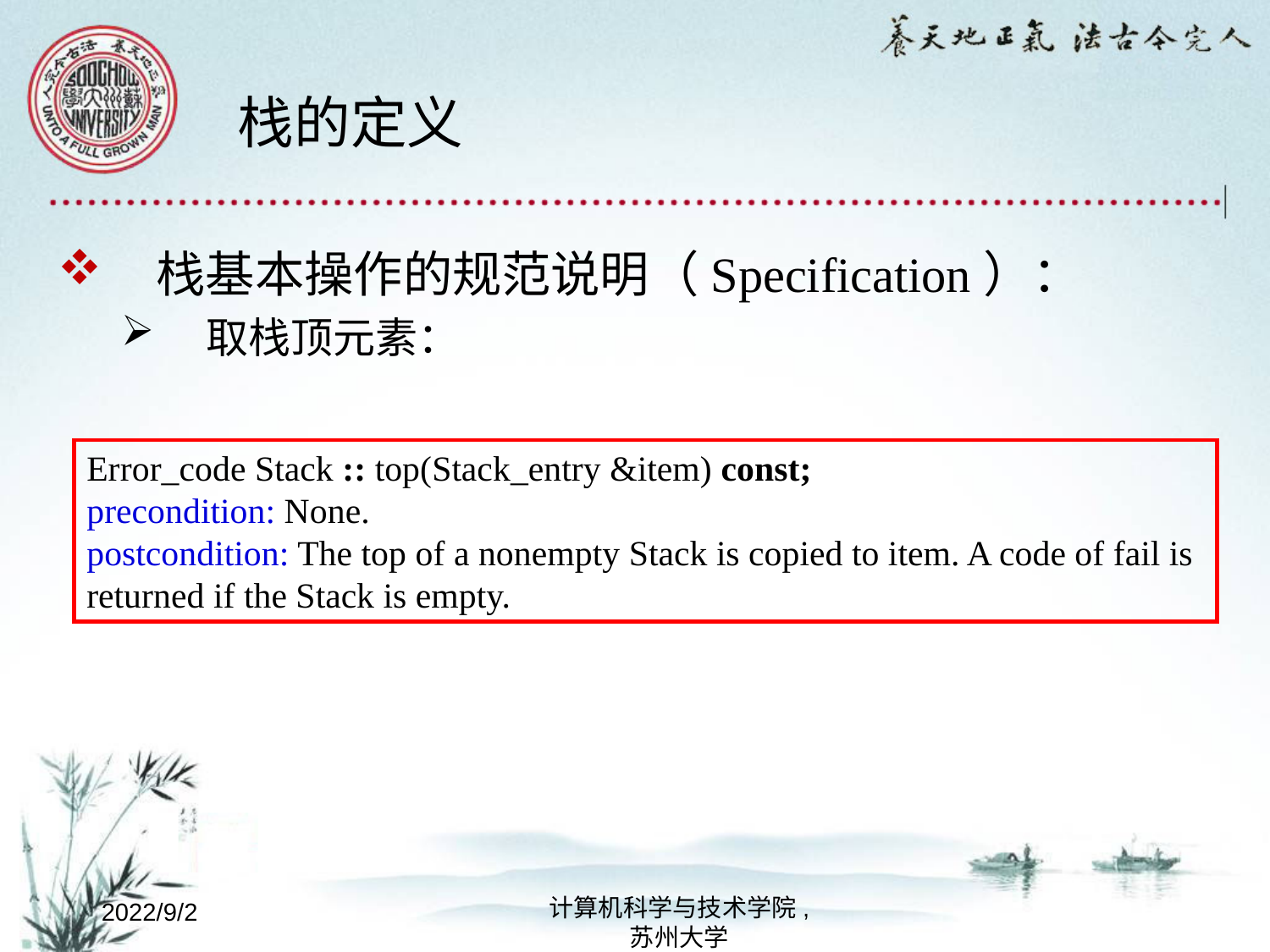

# 栈的定义
栈基本操作的规范说明（Specification）：
取栈顶元素：
Error_code Stack :: top(Stack_entry &item) const;
precondition: None.
postcondition: The top of a nonempty Stack is copied to item. A code of fail is returned if the Stack is empty.
计算机科学与技术学院,
苏州大学
2022/9/2